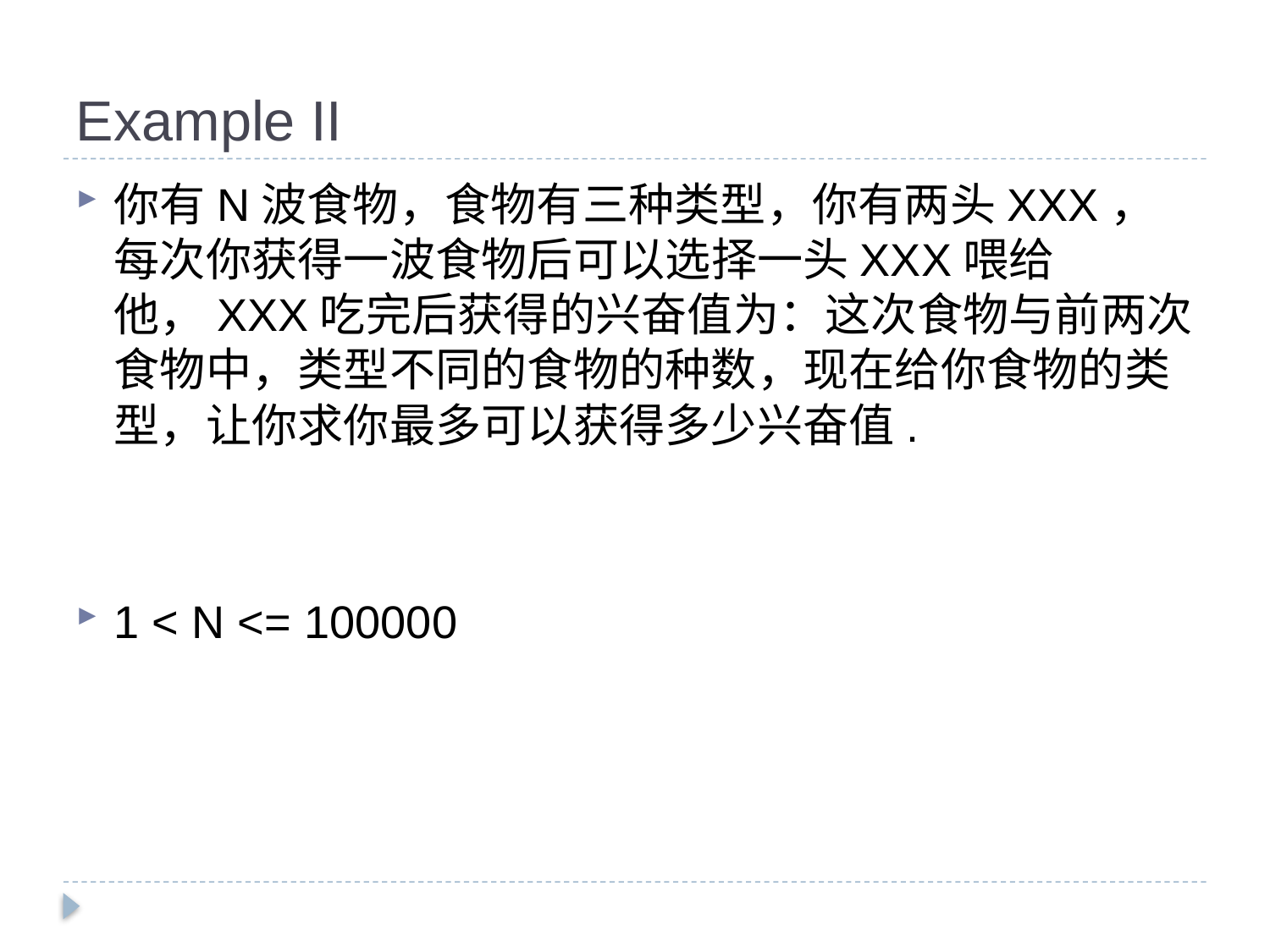

# Example II
你有N波食物，食物有三种类型，你有两头XXX，每次你获得一波食物后可以选择一头XXX喂给他，XXX吃完后获得的兴奋值为：这次食物与前两次食物中，类型不同的食物的种数，现在给你食物的类型，让你求你最多可以获得多少兴奋值.

1 < N <= 100000